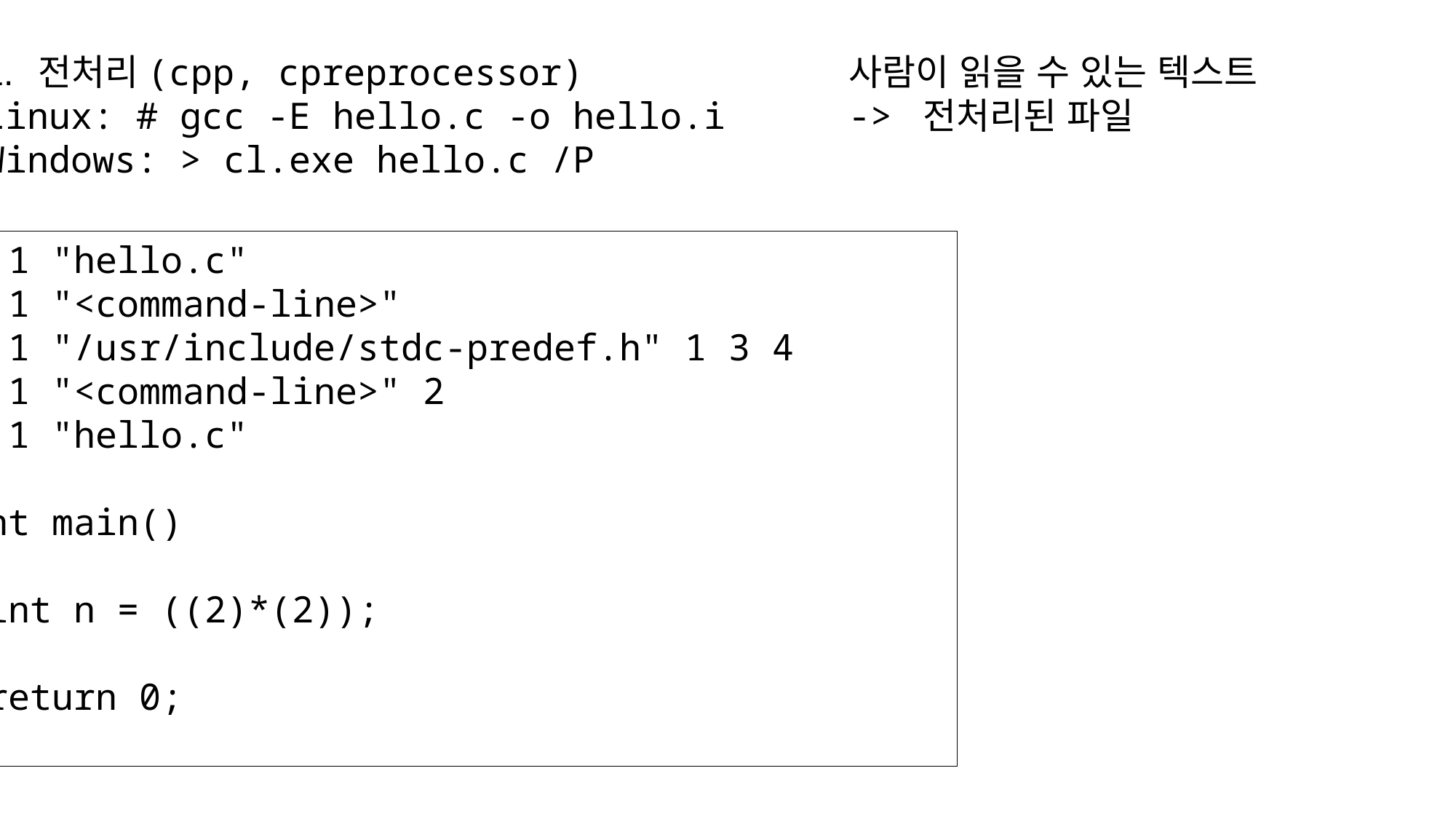

전처리(cpp, cpreprocessor)
Linux: # gcc -E hello.c -o hello.i
Windows: > cl.exe hello.c /P

사람이 읽을 수 있는 텍스트
-> 전처리된 파일
# 1 "hello.c"
# 1 "<command-line>"
# 1 "/usr/include/stdc-predef.h" 1 3 4
# 1 "<command-line>" 2
# 1 "hello.c"

int main()
{
 int n = ((2)*(2));

 return 0;
}